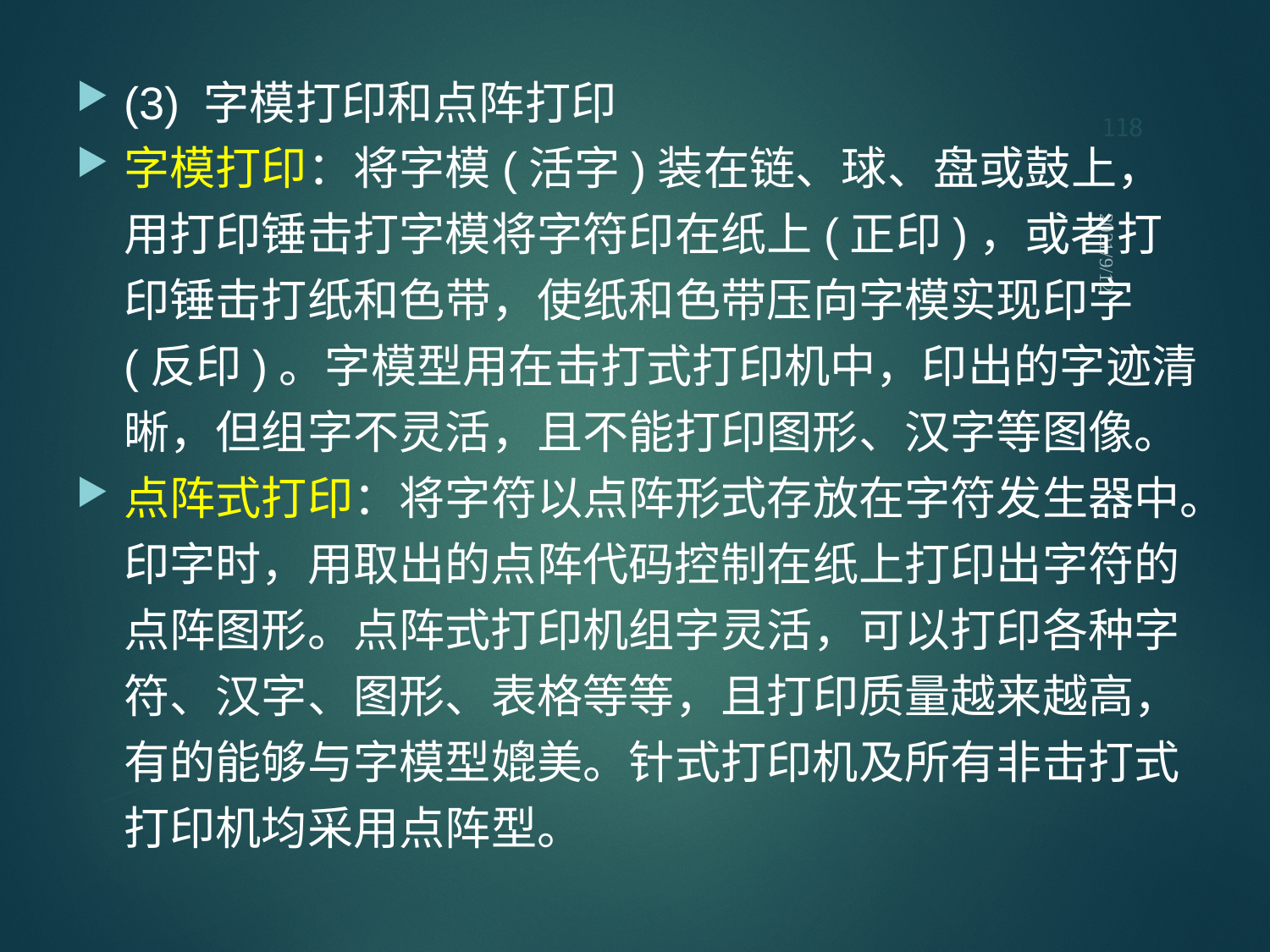

118
(3) 字模打印和点阵打印
字模打印：将字模(活字)装在链、球、盘或鼓上，用打印锤击打字模将字符印在纸上(正印)，或者打印锤击打纸和色带，使纸和色带压向字模实现印字(反印)。字模型用在击打式打印机中，印出的字迹清晰，但组字不灵活，且不能打印图形、汉字等图像。
点阵式打印：将字符以点阵形式存放在字符发生器中。印字时，用取出的点阵代码控制在纸上打印出字符的点阵图形。点阵式打印机组字灵活，可以打印各种字符、汉字、图形、表格等等，且打印质量越来越高，有的能够与字模型媲美。针式打印机及所有非击打式打印机均采用点阵型。
2021/9/12